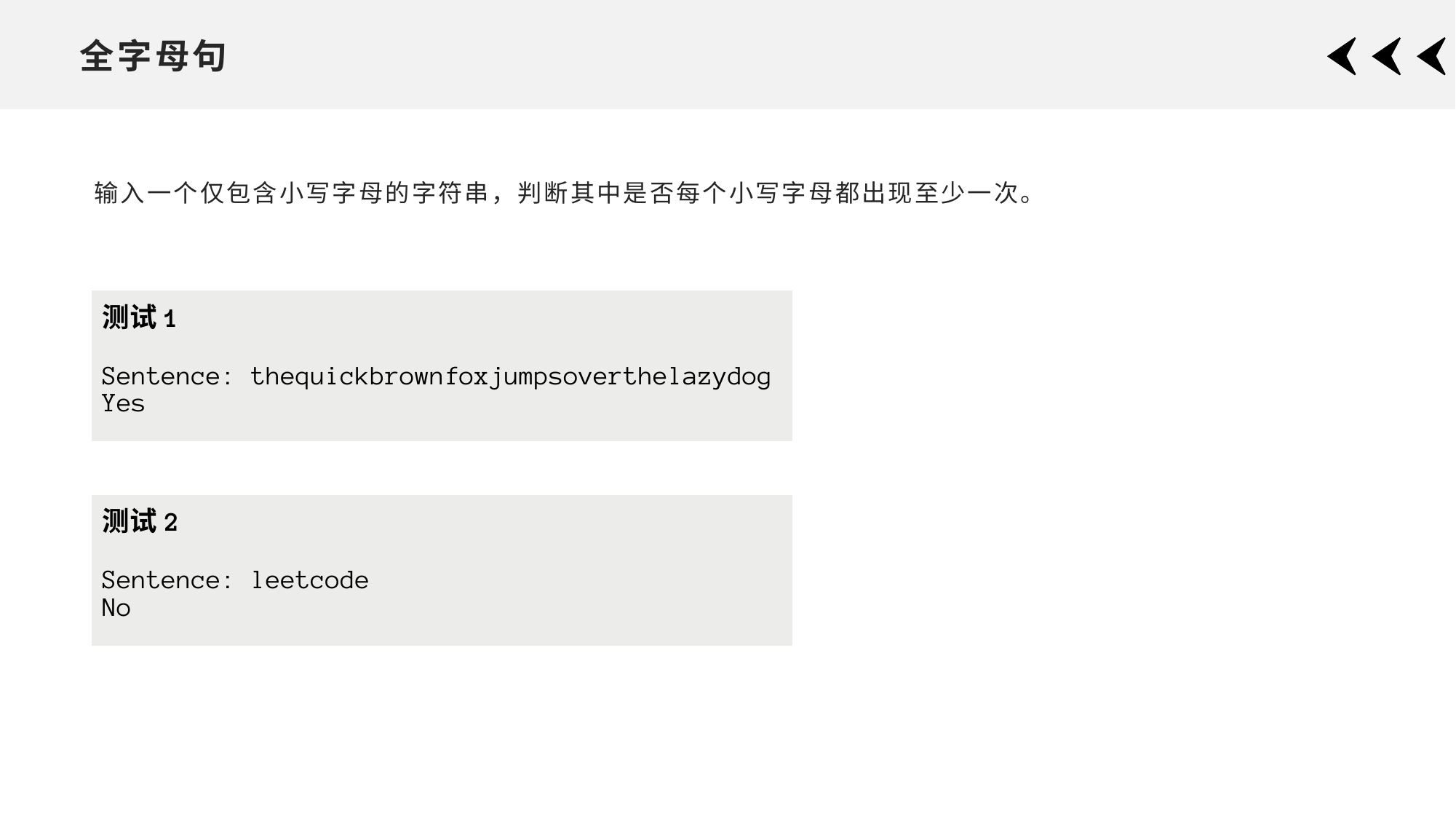

# 全字母句
输入一个仅包含小写字母的字符串，判断其中是否每个小写字母都出现至少一次。
| 测试1 Sentence: thequickbrownfoxjumpsoverthelazydog Yes |
| --- |
| 测试2 Sentence: leetcode No |
| --- |